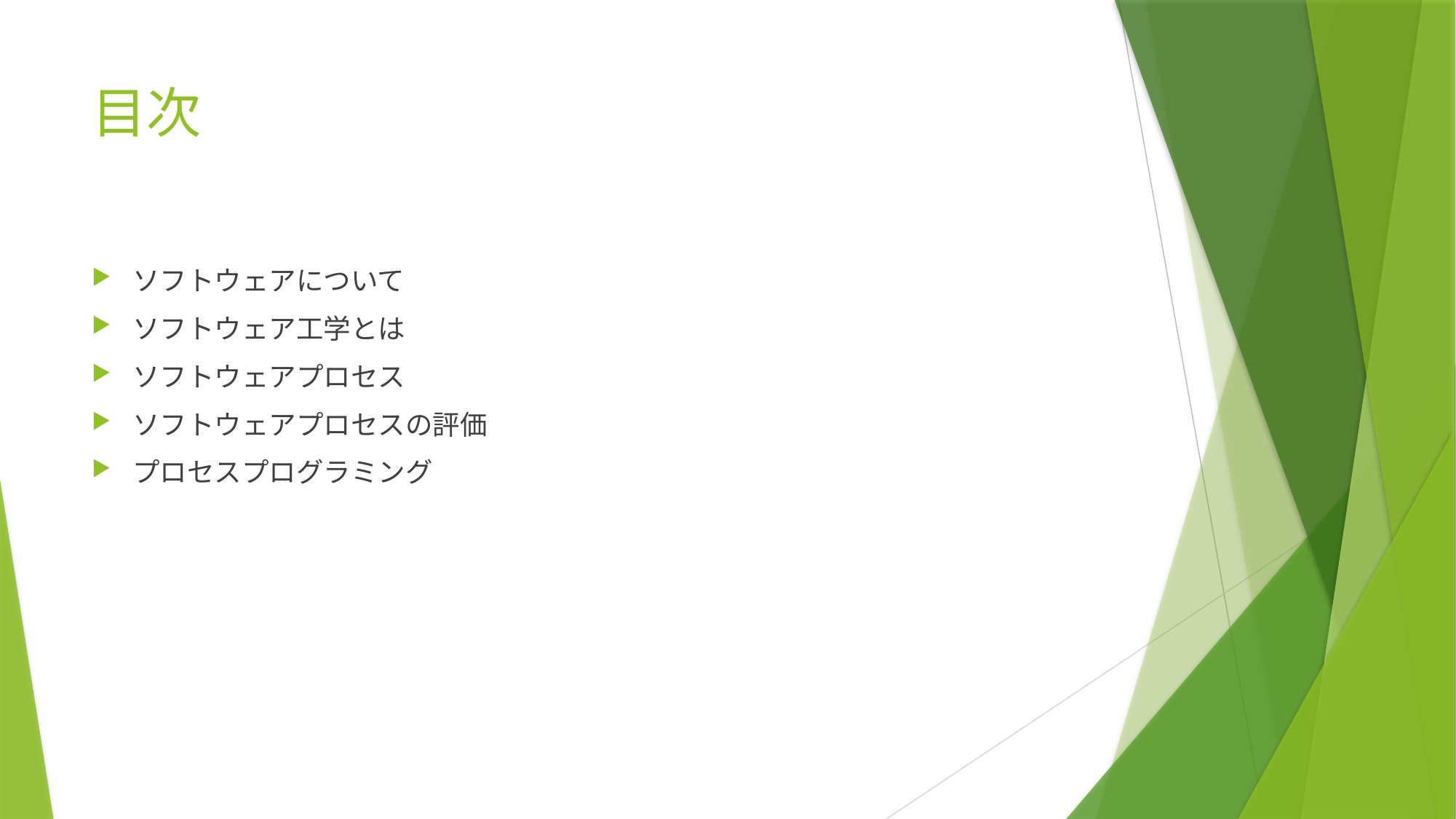

# 目次
ソフトウェアについて
ソフトウェア工学とは
ソフトウェアプロセス
ソフトウェアプロセスの評価
プロセスプログラミング